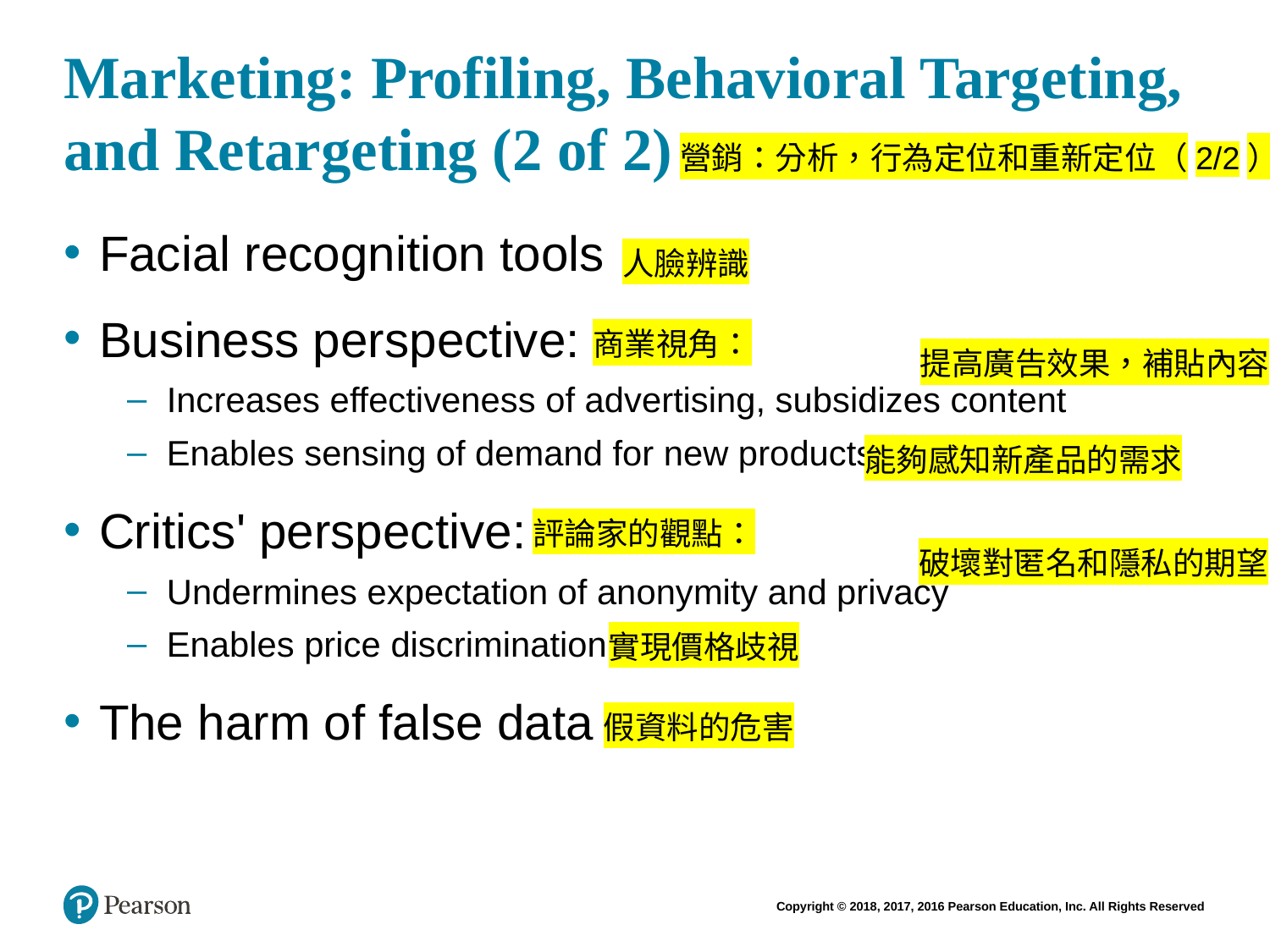

# Marketing: Profiling, Behavioral Targeting, and Retargeting (2 of 2)
營銷：分析，行為定位和重新定位（2/2）
Facial recognition tools
Business perspective:
Increases effectiveness of advertising, subsidizes content
Enables sensing of demand for new products
Critics' perspective:
Undermines expectation of anonymity and privacy
Enables price discrimination
The harm of false data
人臉辨識
商業視角：
提高廣告效果，補貼內容
能夠感知新產品的需求
評論家的觀點：
破壞對匿名和隱私的期望
實現價格歧視
假資料的危害